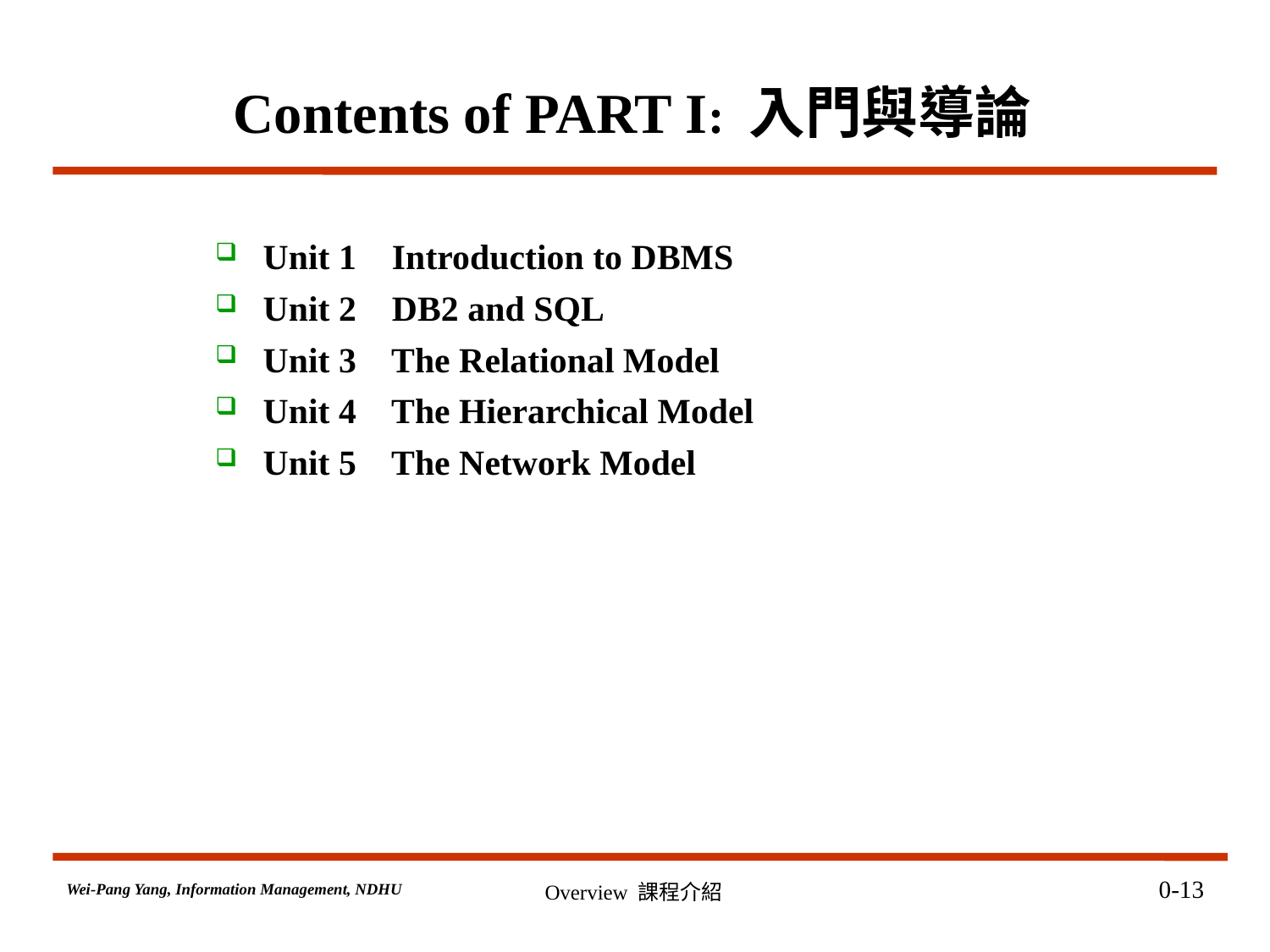

Contents of PART I: 入門與導論
Unit 1    Introduction to DBMS
Unit 2    DB2 and SQL
Unit 3    The Relational Model
Unit 4    The Hierarchical Model
Unit 5    The Network Model
0-13
Overview 課程介紹